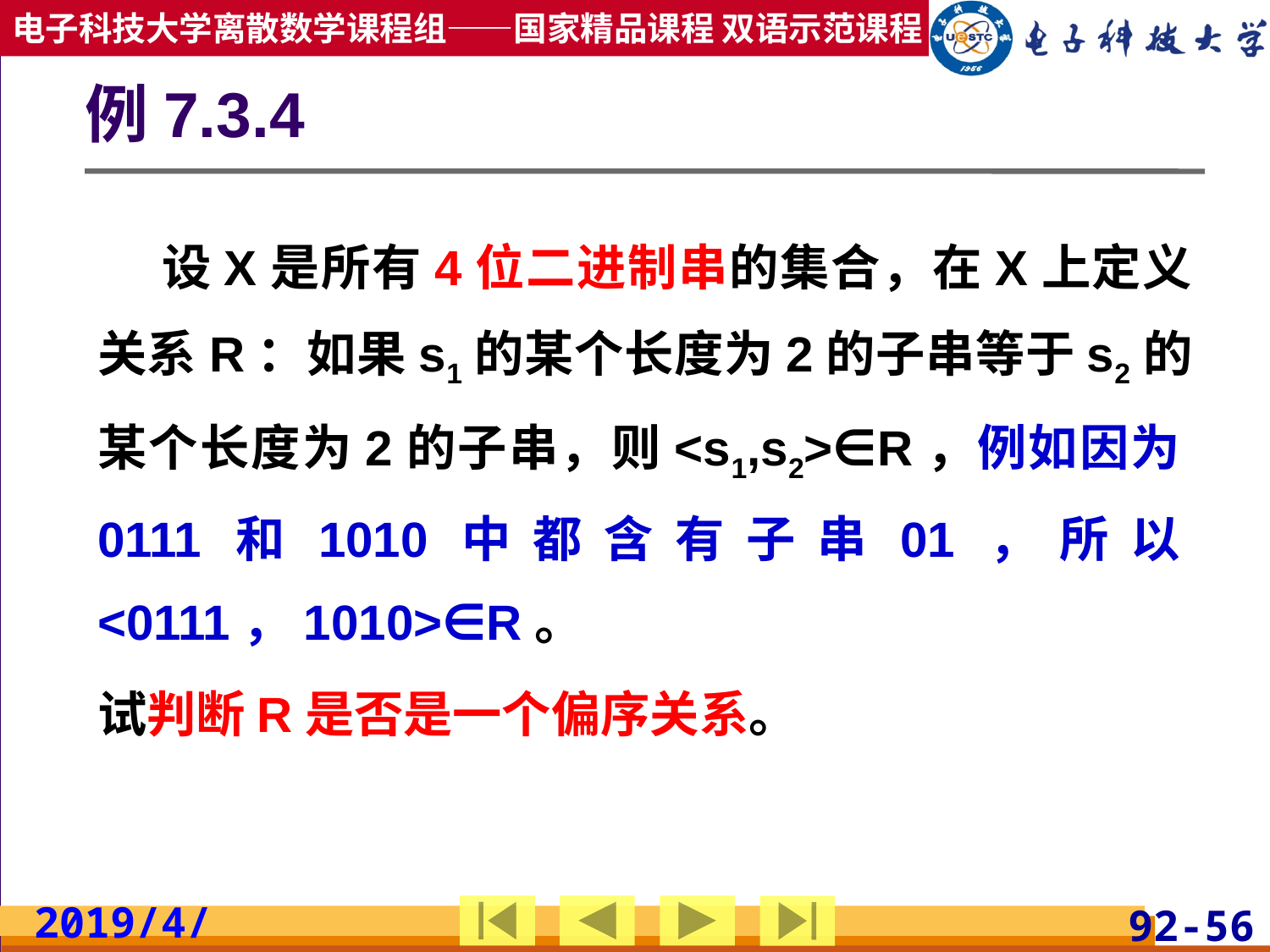

# 例7.3.4
    设X是所有4位二进制串的集合，在X上定义关系R：如果s1的某个长度为2的子串等于s2的某个长度为2的子串，则<s1,s2>∈R，例如因为0111和1010中都含有子串01，所以<0111，1010>∈R。
试判断R是否是一个偏序关系。
2019/4/17